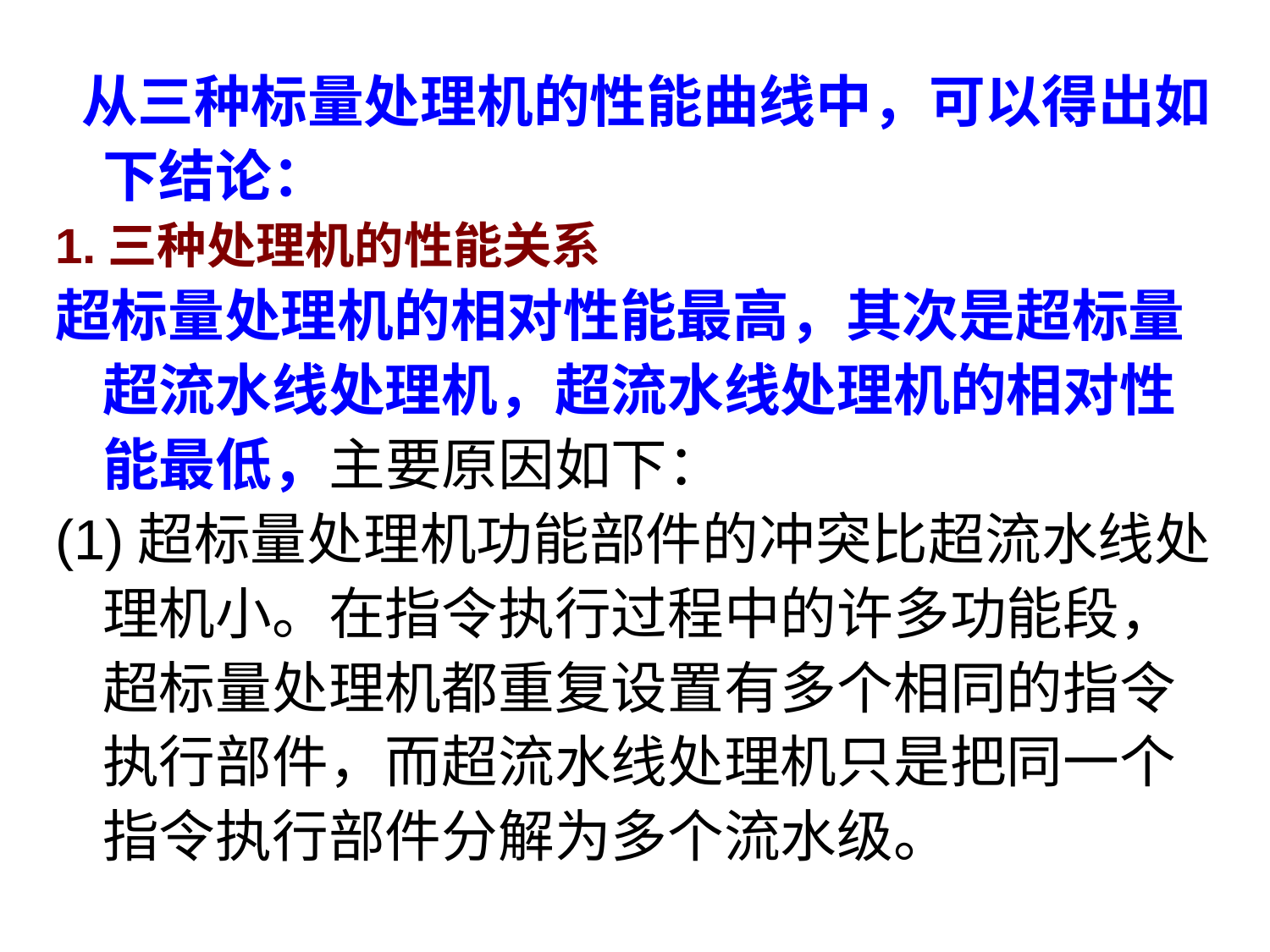

从三种标量处理机的性能曲线中，可以得出如下结论：
1.三种处理机的性能关系
超标量处理机的相对性能最高，其次是超标量超流水线处理机，超流水线处理机的相对性能最低，主要原因如下：
(1)超标量处理机功能部件的冲突比超流水线处理机小。在指令执行过程中的许多功能段，超标量处理机都重复设置有多个相同的指令执行部件，而超流水线处理机只是把同一个指令执行部件分解为多个流水级。